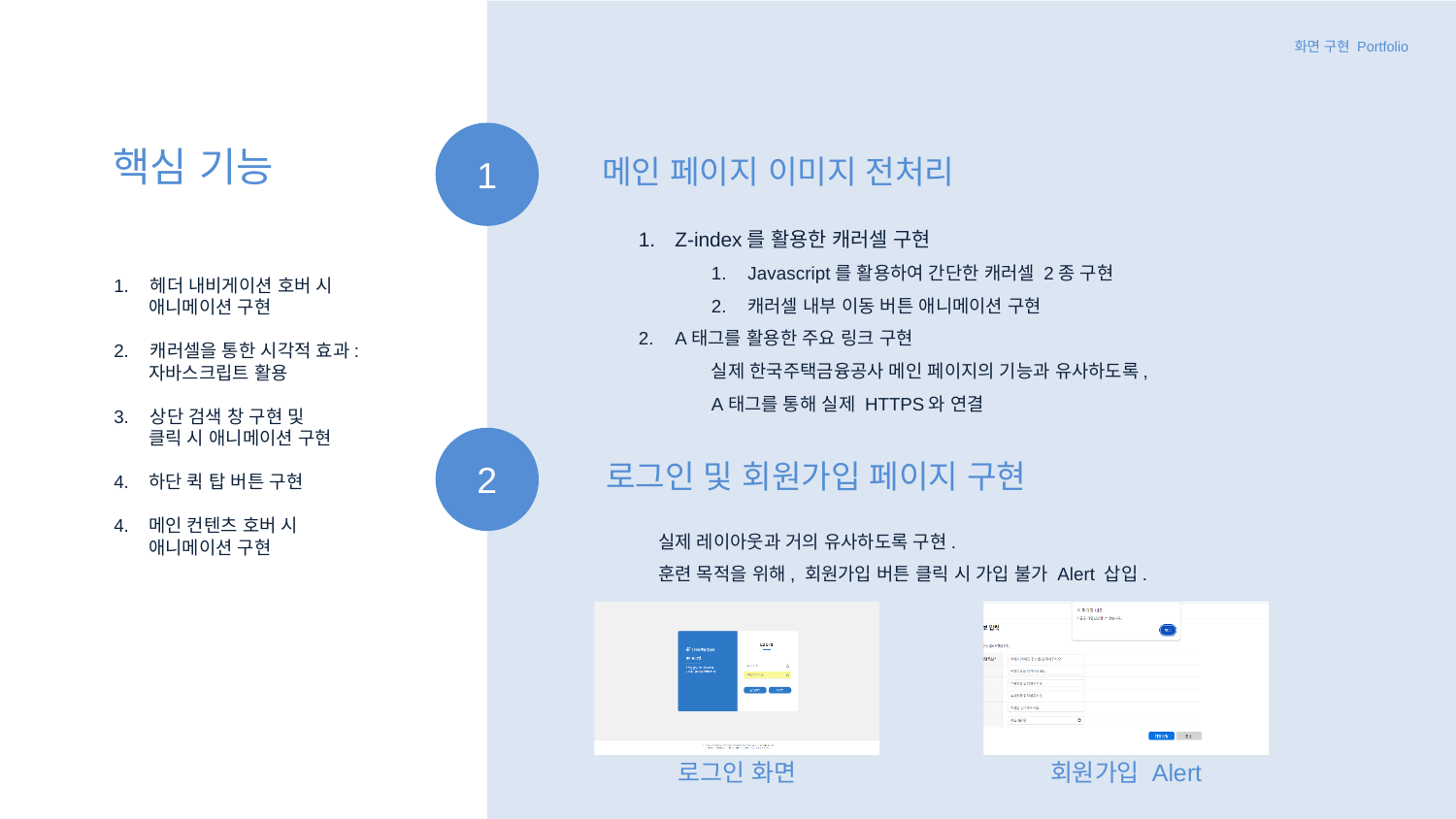

화면 구현 Portfolio
1
핵심 기능
메인 페이지 이미지 전처리
Z-index를 활용한 캐러셀 구현
Javascript를 활용하여 간단한 캐러셀 2종 구현
캐러셀 내부 이동 버튼 애니메이션 구현
A태그를 활용한 주요 링크 구현
실제 한국주택금융공사 메인 페이지의 기능과 유사하도록,
A태그를 통해 실제 HTTPS와 연결
헤더 내비게이션 호버 시
      애니메이션 구현

캐러셀을 통한 시각적 효과:
      자바스크립트 활용

상단 검색 창 구현 및
      클릭 시 애니메이션 구현

4.   하단 퀵 탑 버튼 구현

4.   메인 컨텐츠 호버 시
      애니메이션 구현
2
로그인 및 회원가입 페이지 구현
     실제 레이아웃과 거의 유사하도록 구현.
     훈련 목적을 위해, 회원가입 버튼 클릭 시 가입 불가 Alert 삽입.

로그인 화면
회원가입 Alert